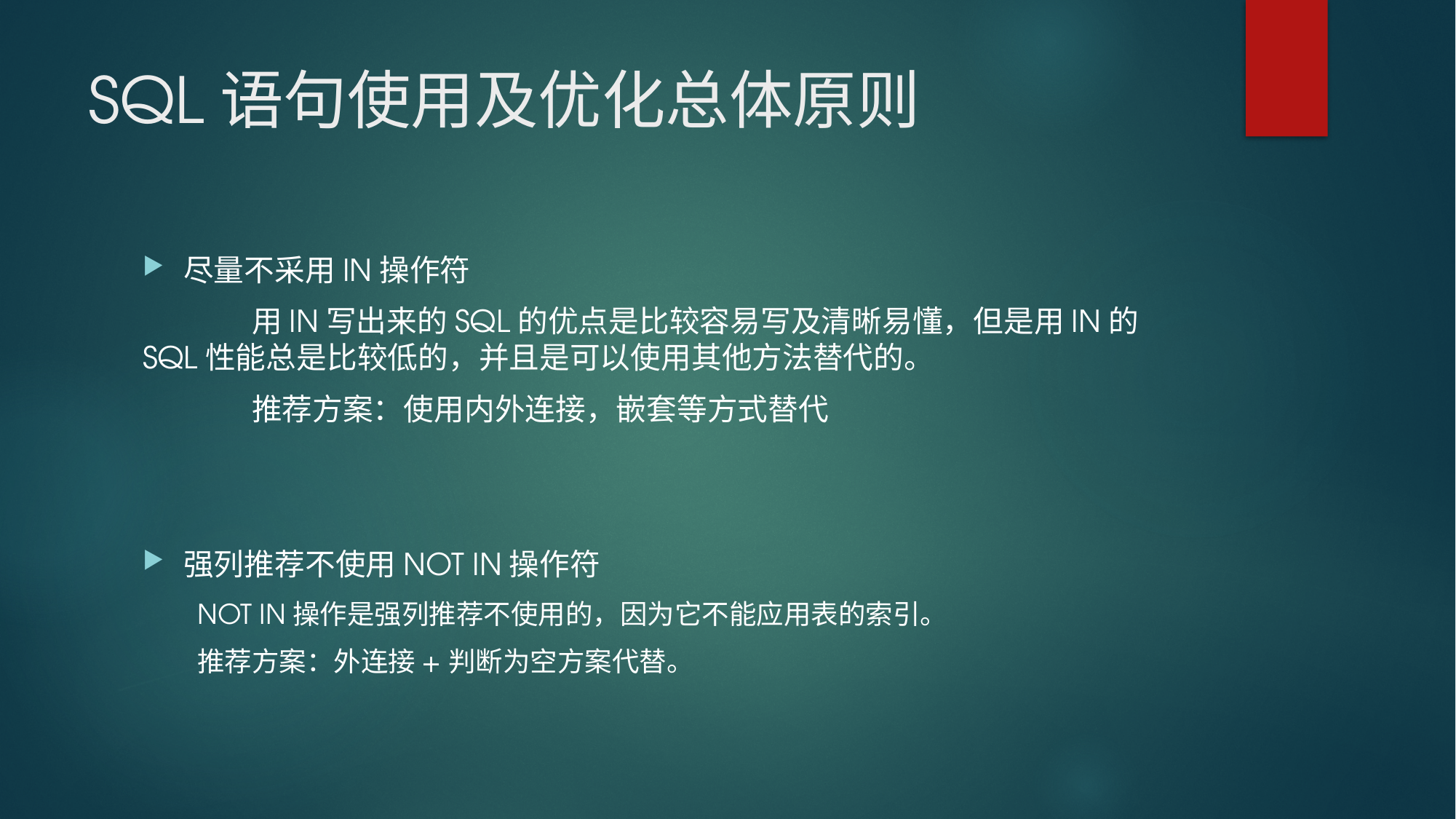

# SQL语句使用及优化总体原则
尽量不采用IN操作符
	用IN写出来的SQL的优点是比较容易写及清晰易懂，但是用IN的SQL性能总是比较低的，并且是可以使用其他方法替代的。
	推荐方案：使用内外连接，嵌套等方式替代

强列推荐不使用NOT IN操作符
NOT IN操作是强列推荐不使用的，因为它不能应用表的索引。
推荐方案：外连接+判断为空方案代替。